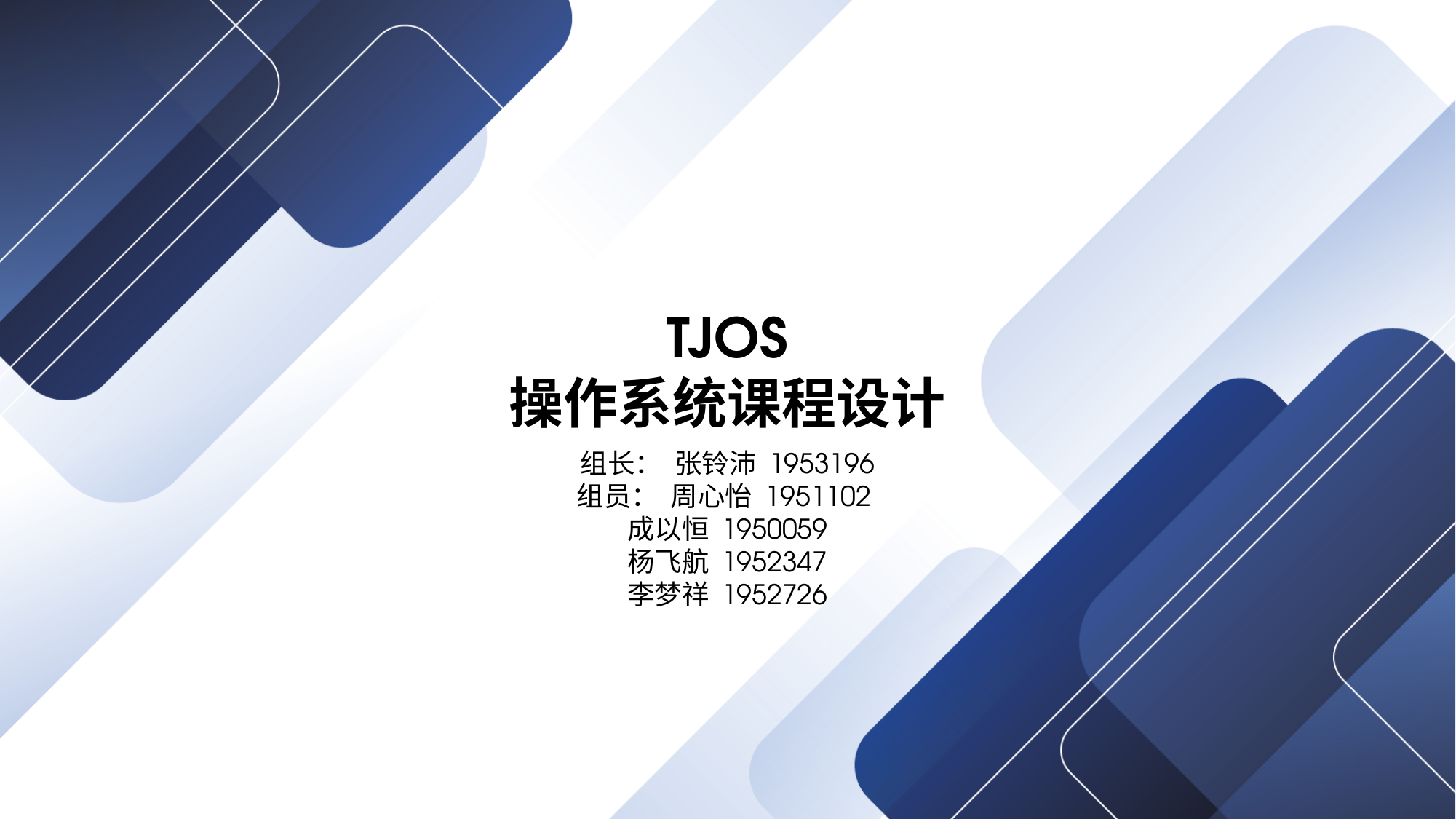

TJOS
操作系统课程设计
组长：  张铃沛 1953196
组员：  周心怡 1951102
成以恒 1950059
杨飞航 1952347
李梦祥 1952726